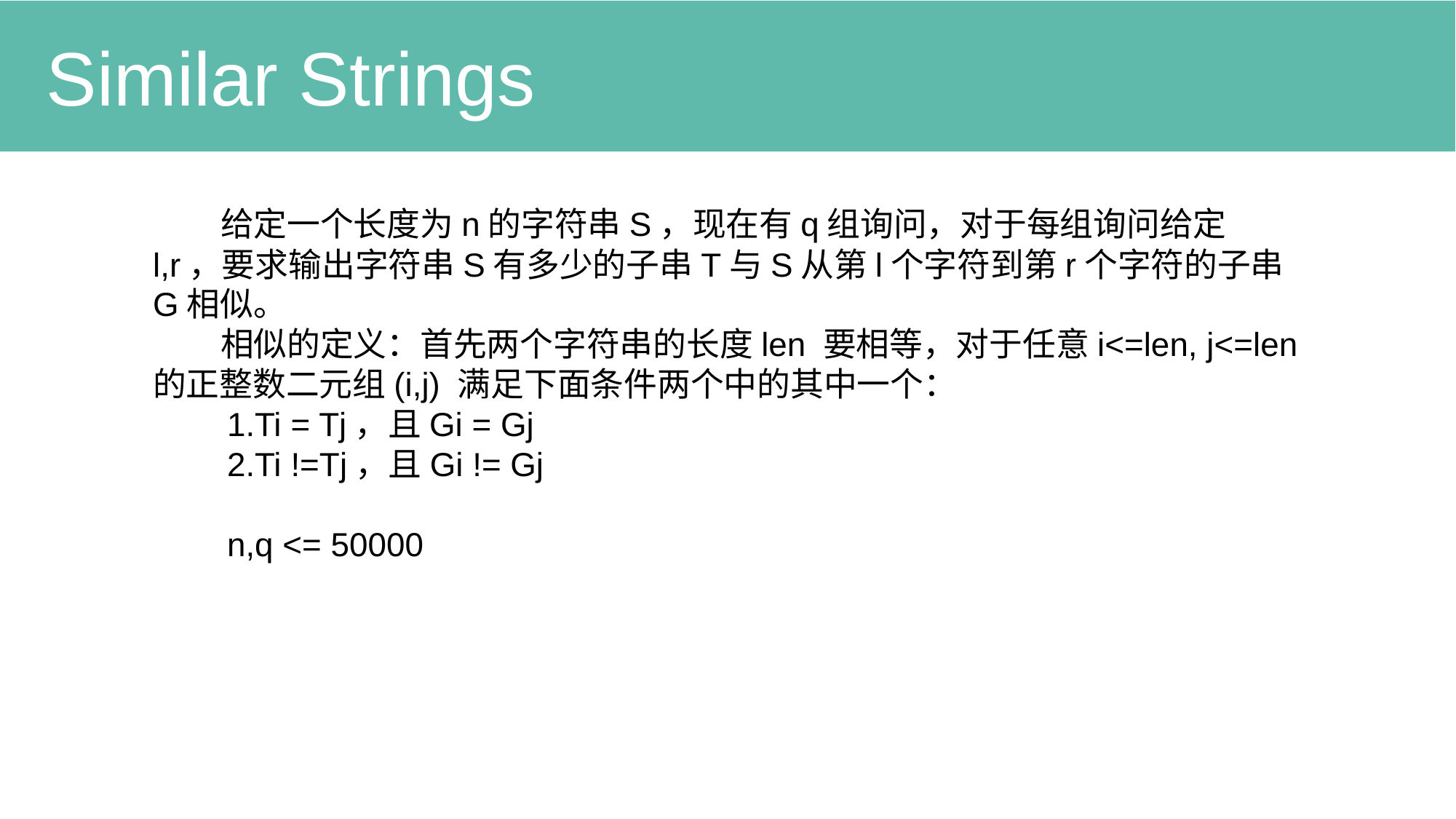

Similar Strings
        给定一个长度为n的字符串S，现在有q组询问，对于每组询问给定l,r，要求输出字符串S有多少的子串T与S从第l个字符到第r个字符的子串G相似。
        相似的定义：首先两个字符串的长度len 要相等，对于任意i<=len, j<=len的正整数二元组(i,j) 满足下面条件两个中的其中一个：
        1.Ti = Tj，且Gi = Gj
        2.Ti !=Tj，且Gi != Gj

        n,q <= 50000